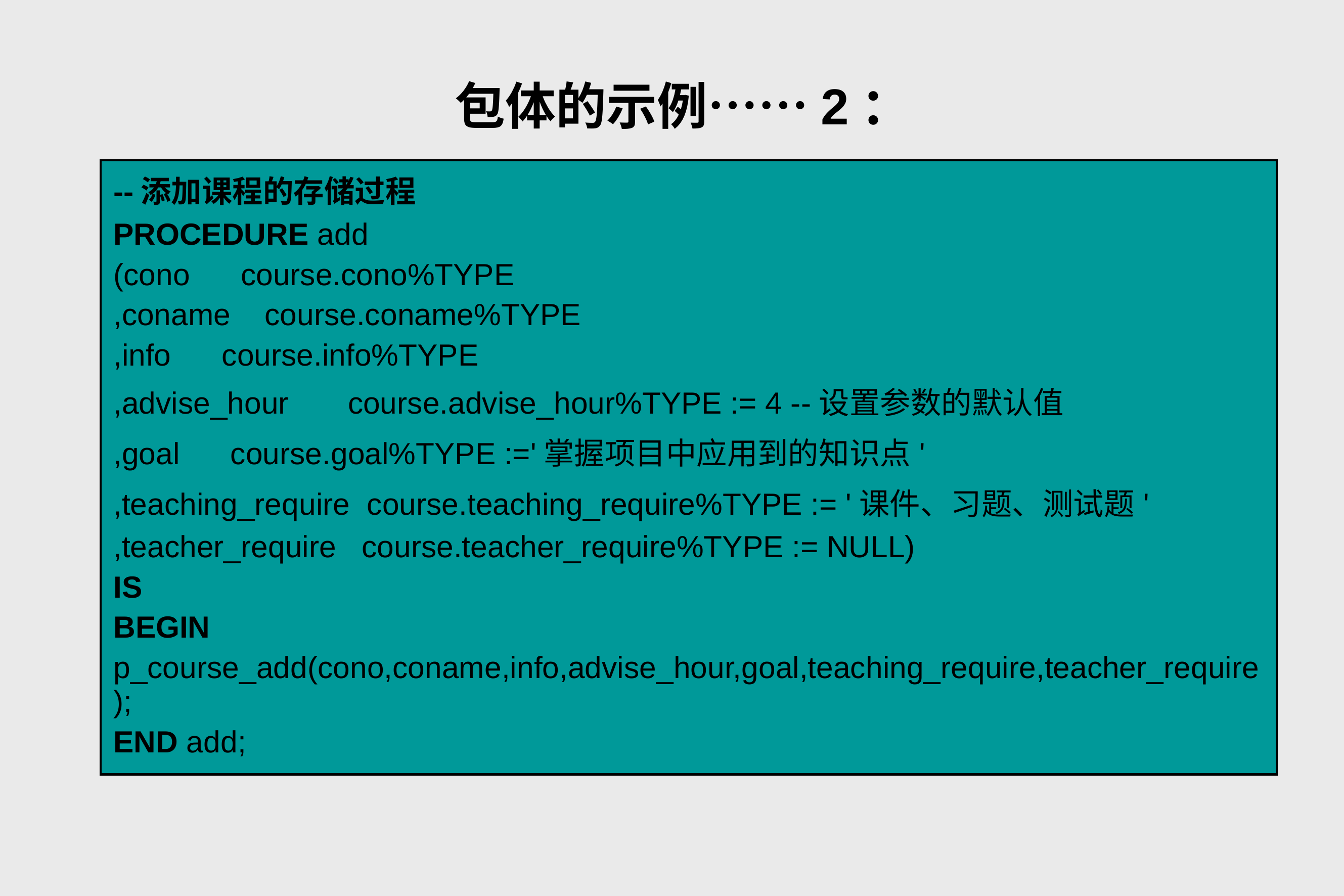

# 包体的示例……2：
| --添加课程的存储过程 PROCEDURE add (cono course.cono%TYPE ,coname course.coname%TYPE ,info course.info%TYPE ,advise\_hour course.advise\_hour%TYPE := 4 --设置参数的默认值 ,goal course.goal%TYPE :='掌握项目中应用到的知识点' ,teaching\_require course.teaching\_require%TYPE := '课件、习题、测试题' ,teacher\_require course.teacher\_require%TYPE := NULL) IS BEGIN p\_course\_add(cono,coname,info,advise\_hour,goal,teaching\_require,teacher\_require); END add; |
| --- |